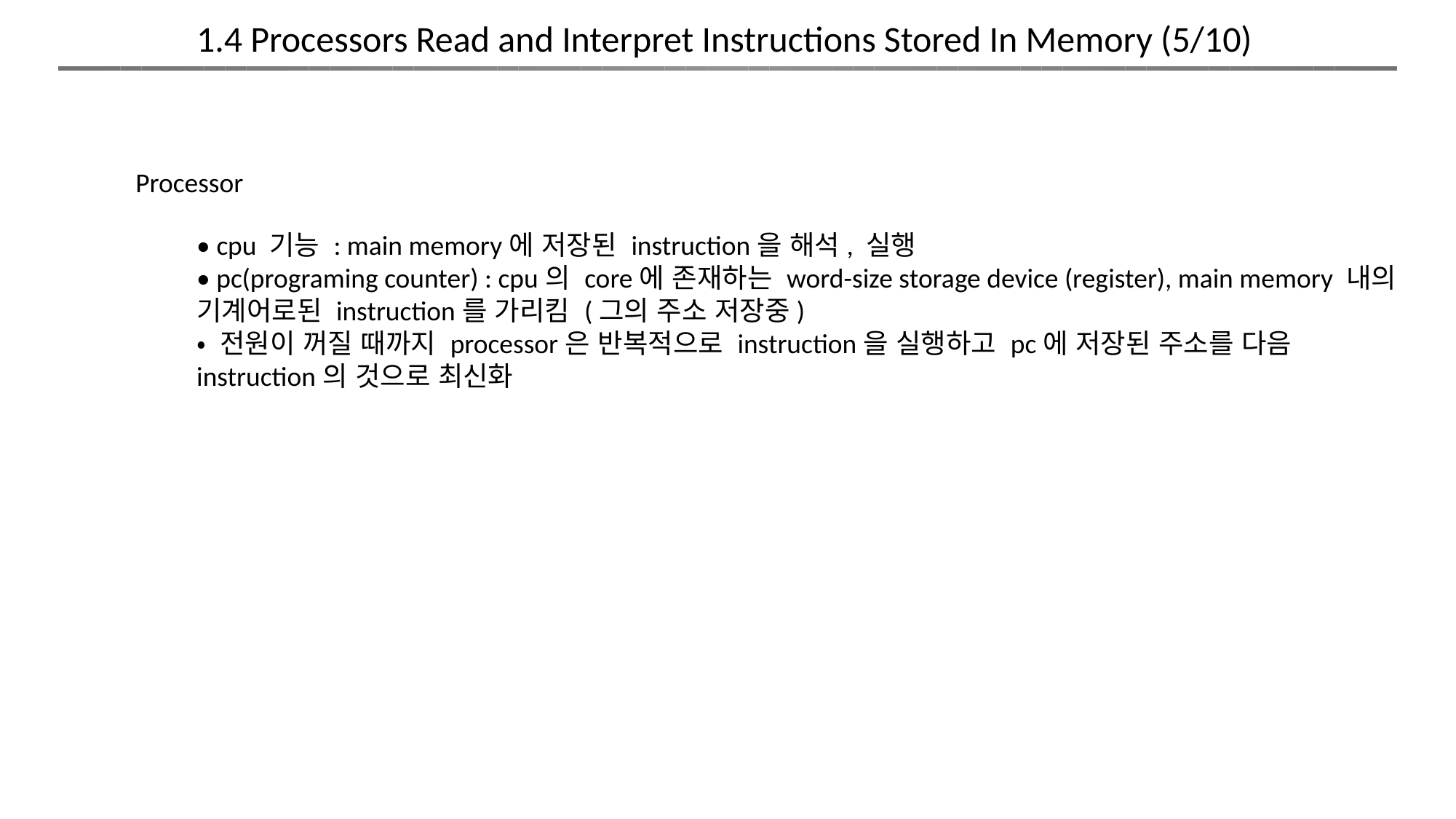

1.4 Processors Read and Interpret Instructions Stored In Memory (5/10)

Processor
• cpu 기능 : main memory에 저장된 instruction을 해석, 실행
• pc(programing counter) : cpu의 core에 존재하는 word-size storage device (register), main memory 내의 기계어로된 instruction를 가리킴 (그의 주소 저장중)
• 전원이 꺼질 때까지 processor은 반복적으로 instruction을 실행하고 pc에 저장된 주소를 다음 instruction의 것으로 최신화